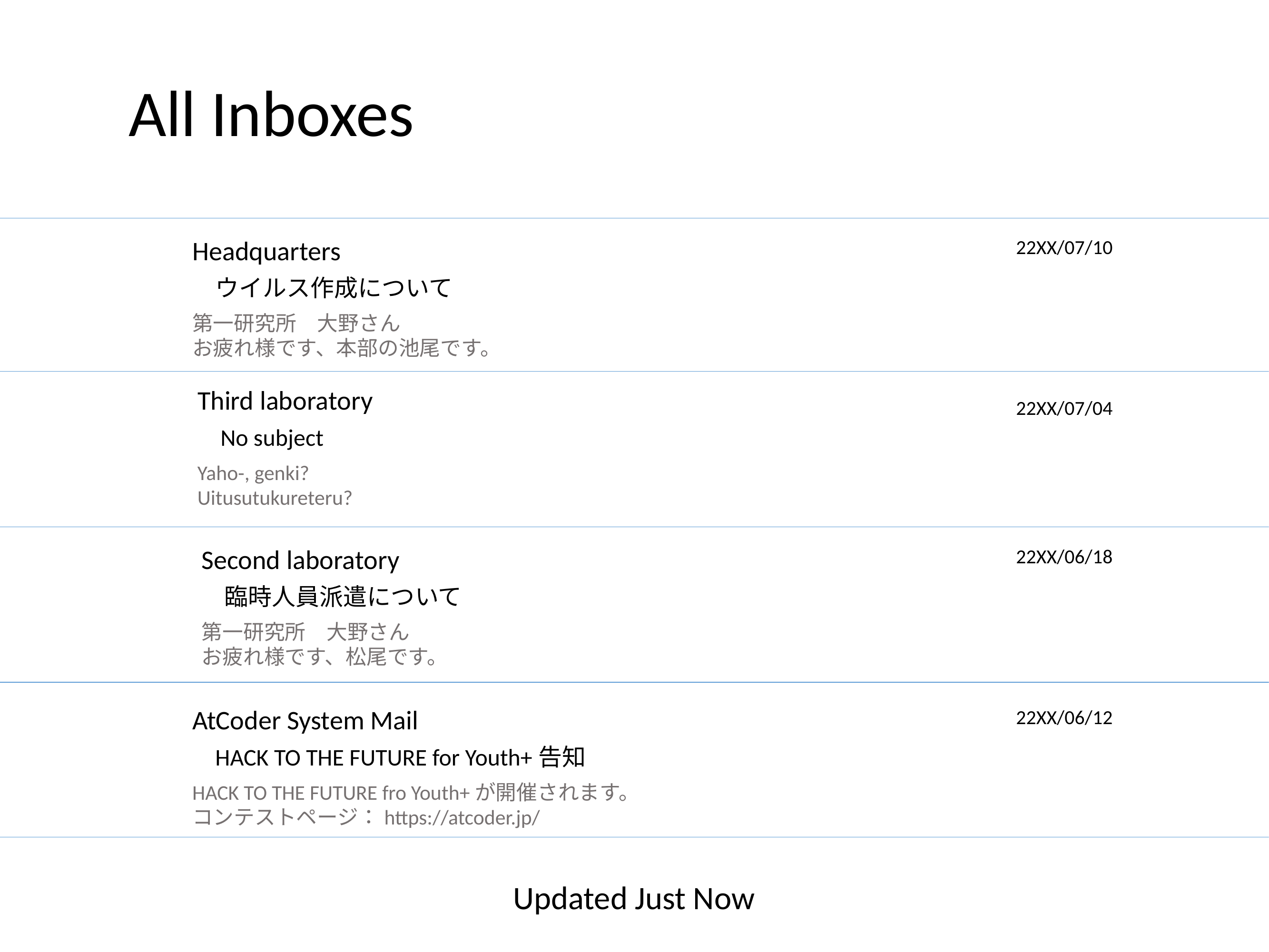

All Inboxes
Headquarters
22XX/07/10
ウイルス作成について
第一研究所　大野さん
お疲れ様です、本部の池尾です。
Third laboratory
22XX/07/04
No subject
Yaho-, genki?
Uitusutukureteru?
Second laboratory
22XX/06/18
臨時人員派遣について
第一研究所　大野さん
お疲れ様です、松尾です。
AtCoder System Mail
22XX/06/12
HACK TO THE FUTURE for Youth+告知
HACK TO THE FUTURE fro Youth+が開催されます。
コンテストページ：https://atcoder.jp/
Updated Just Now